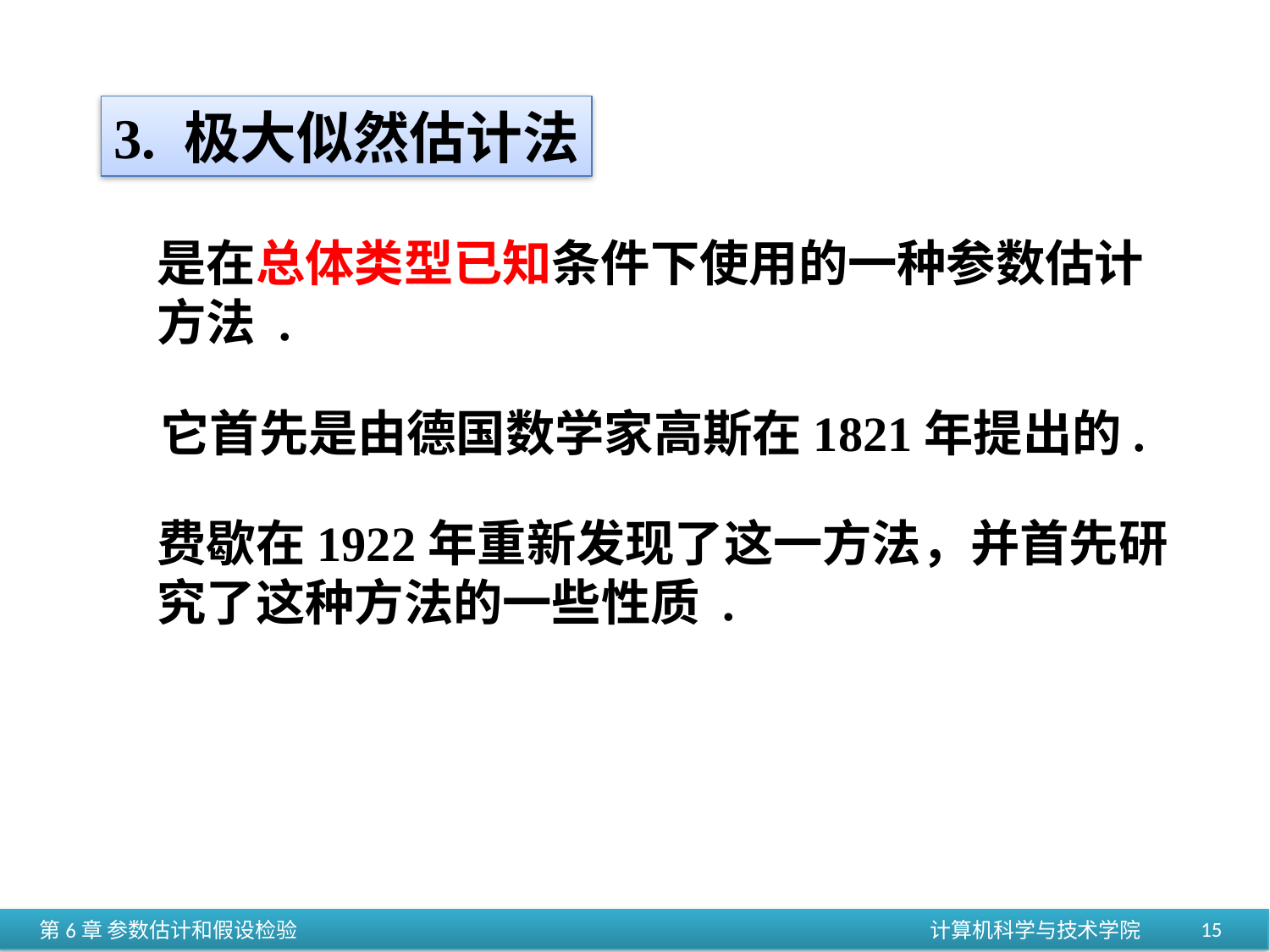

3. 极大似然估计法
是在总体类型已知条件下使用的一种参数估计方法 .
 它首先是由德国数学家高斯在1821年提出的.
费歇在1922年重新发现了这一方法，并首先研究了这种方法的一些性质 .